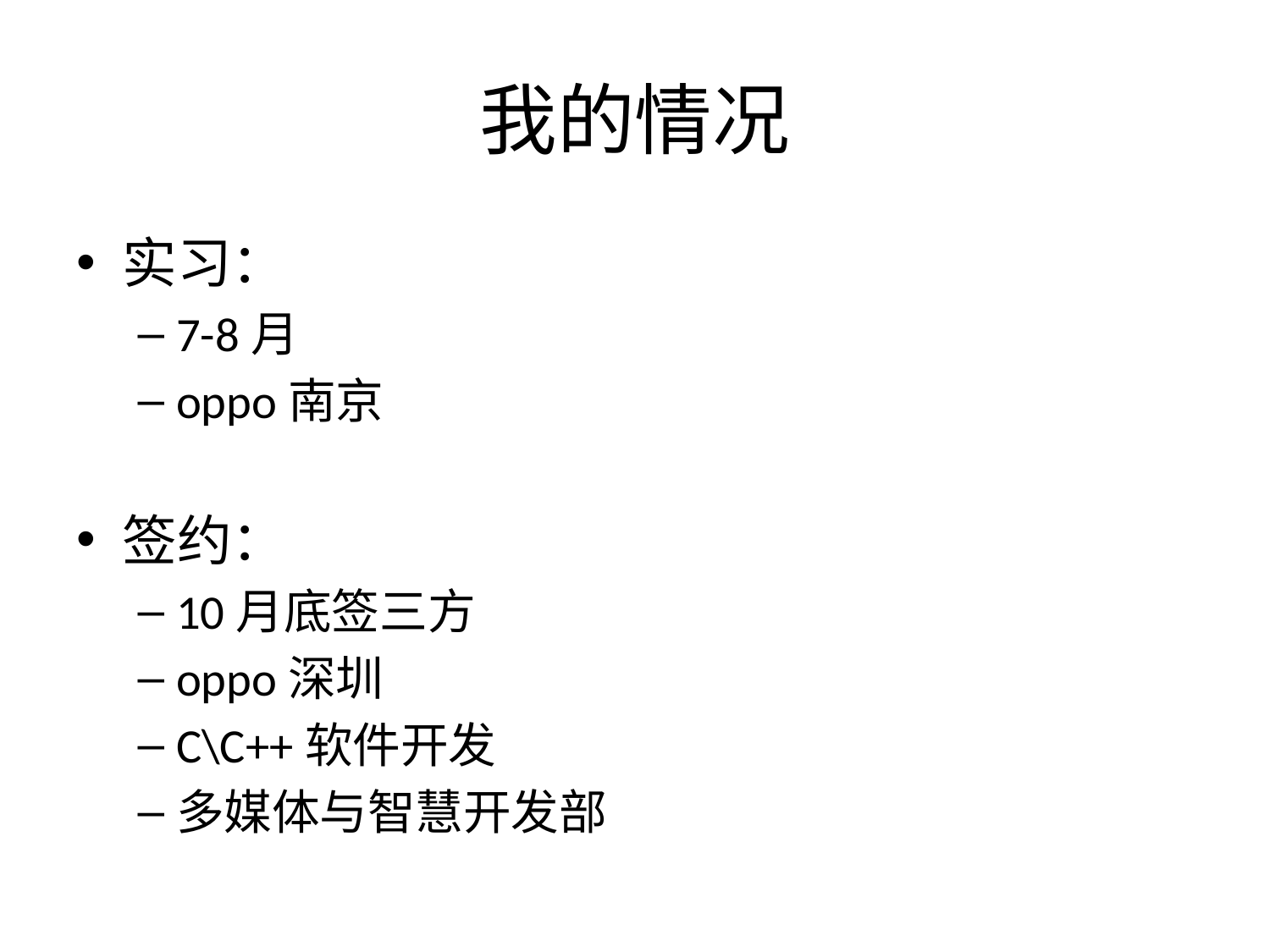

# 我的情况
实习：
7-8月
oppo南京

签约：
10月底签三方
oppo深圳
C\C++软件开发
多媒体与智慧开发部